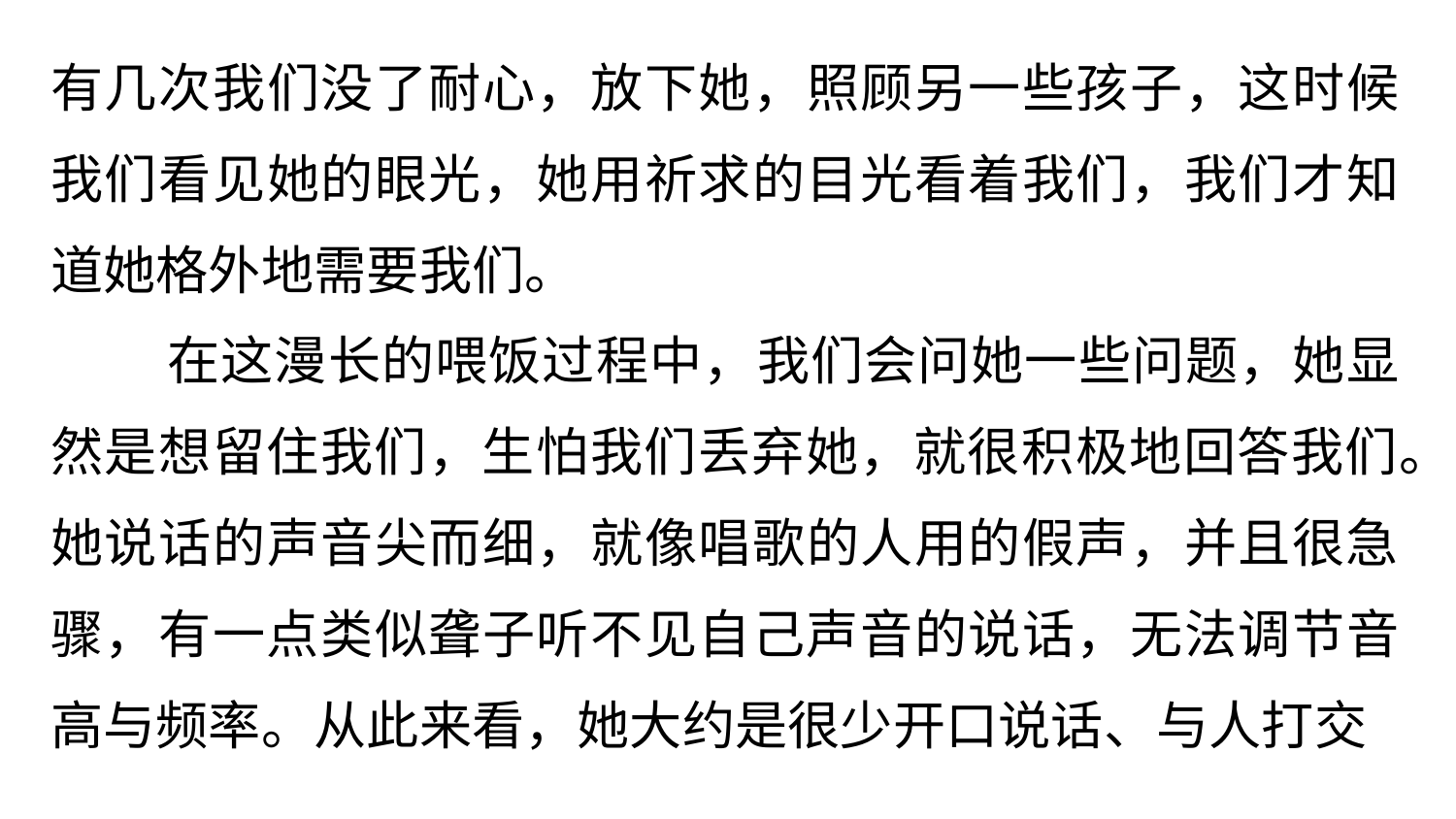

有几次我们没了耐心，放下她，照顾另一些孩子，这时候我们看见她的眼光，她用祈求的目光看着我们，我们才知道她格外地需要我们。
        在这漫长的喂饭过程中，我们会问她一些问题，她显然是想留住我们，生怕我们丢弃她，就很积极地回答我们。她说话的声音尖而细，就像唱歌的人用的假声，并且很急骤，有一点类似聋子听不见自己声音的说话，无法调节音高与频率。从此来看，她大约是很少开口说话、与人打交